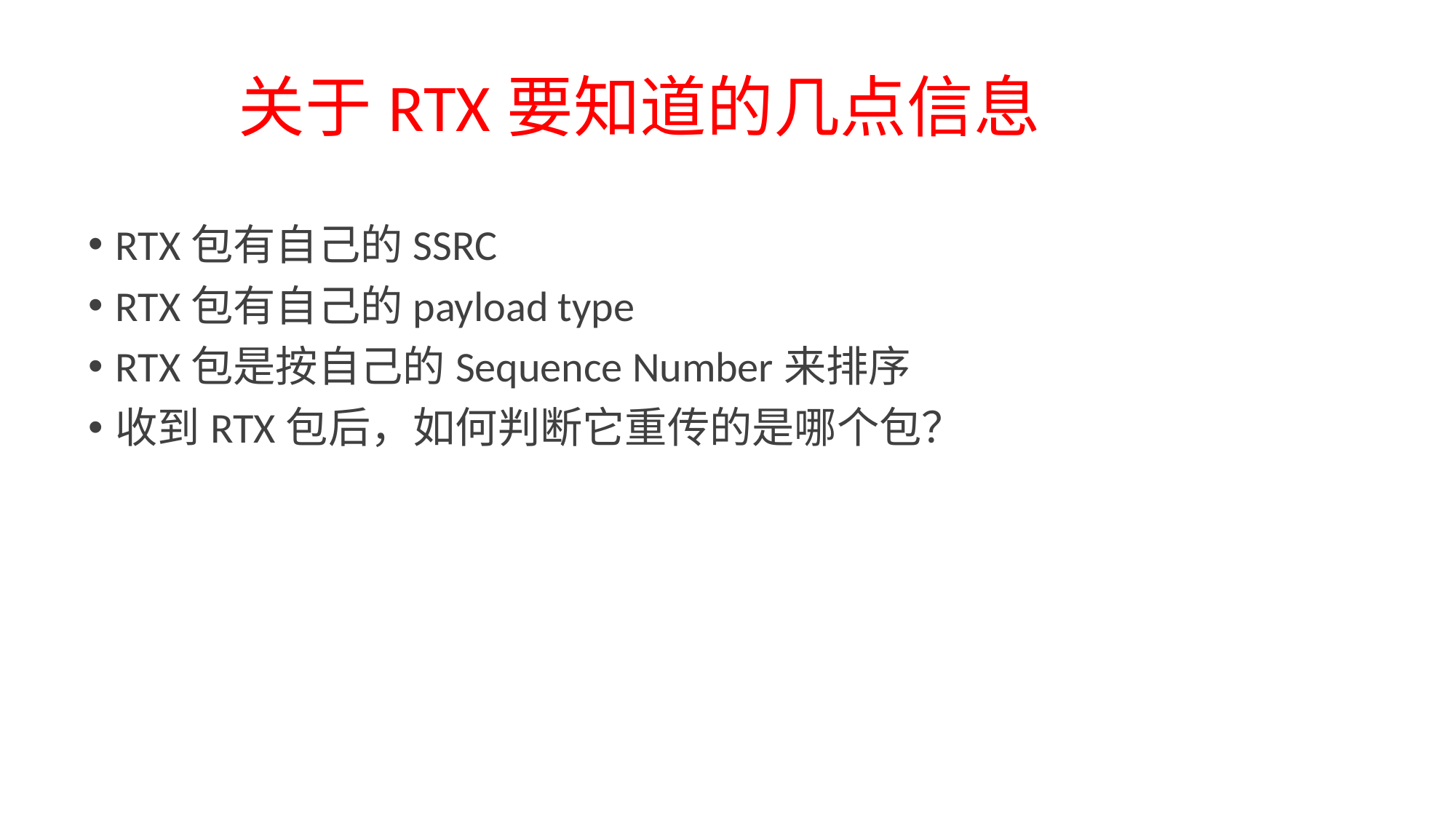

# 关于RTX要知道的几点信息
RTX包有自己的SSRC
RTX包有自己的payload type
RTX包是按自己的Sequence Number来排序
收到RTX包后，如何判断它重传的是哪个包？